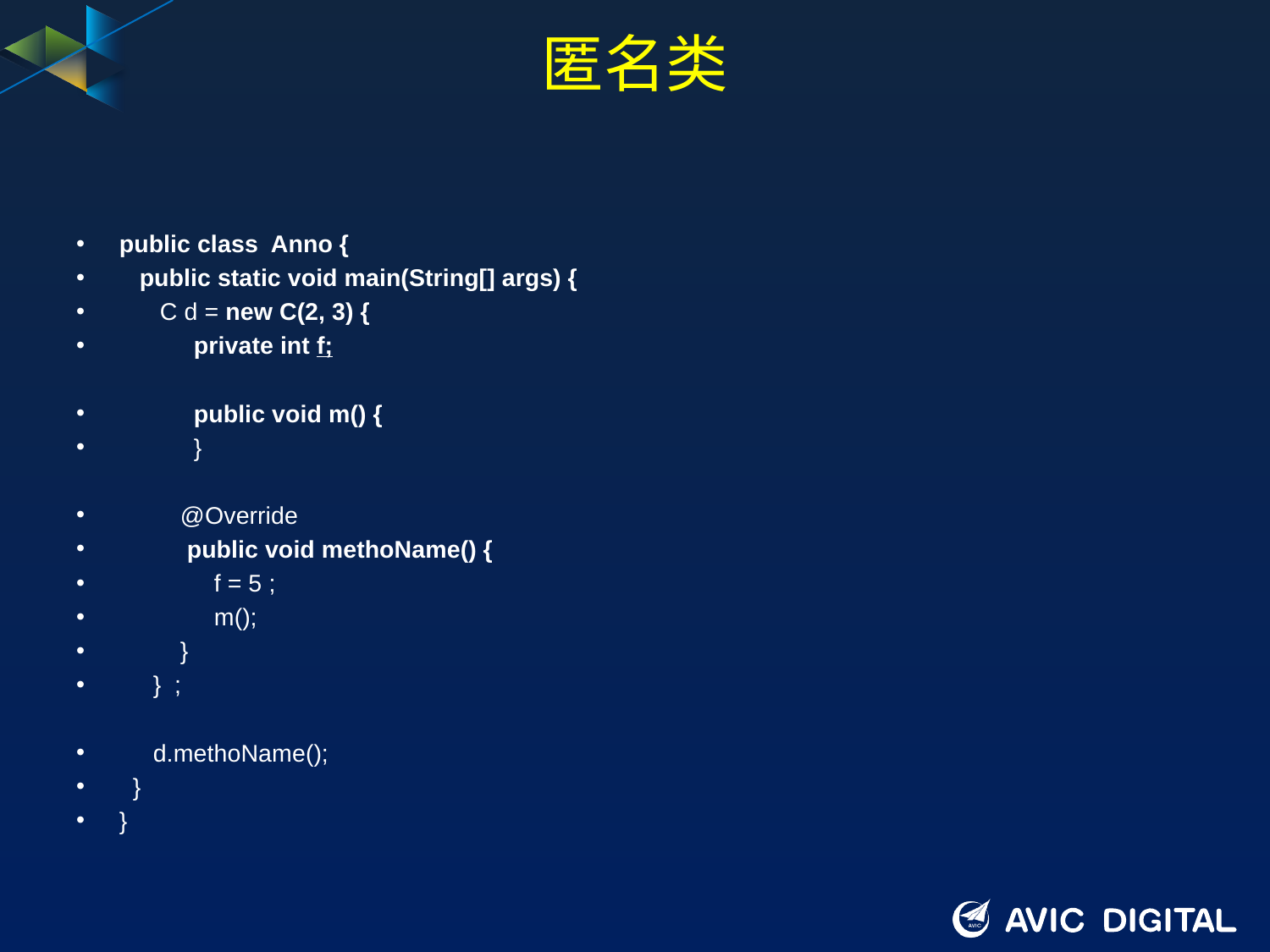

# 匿名类
public class  Anno {
   public static void main(String[] args) {
      C d = new C(2, 3) {
           private int f;

           public void m() {
           }

         @Override
          public void methoName() {
              f = 5 ;
              m();
         }
     }  ;

     d.methoName();
  }
}